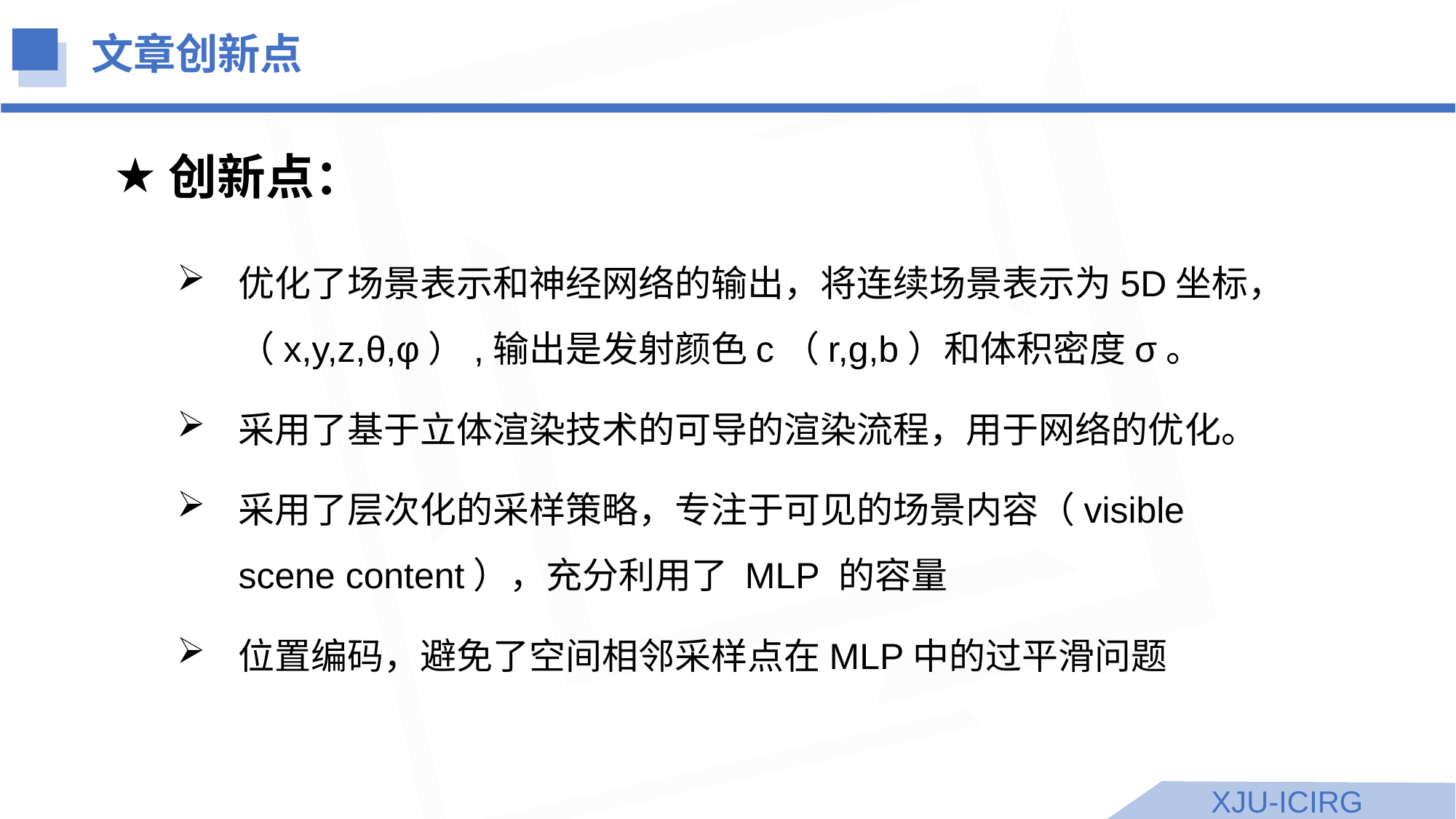

文章创新点

创新点：
优化了场景表示和神经网络的输出，将连续场景表示为5D坐标，（x,y,z,θ,φ）,输出是发射颜色c（r,g,b）和体积密度σ。
采用了基于立体渲染技术的可导的渲染流程，用于网络的优化。
采用了层次化的采样策略，专注于可见的场景内容（visible scene content），充分利用了 MLP 的容量
位置编码，避免了空间相邻采样点在MLP中的过平滑问题

XJU-ICIRG